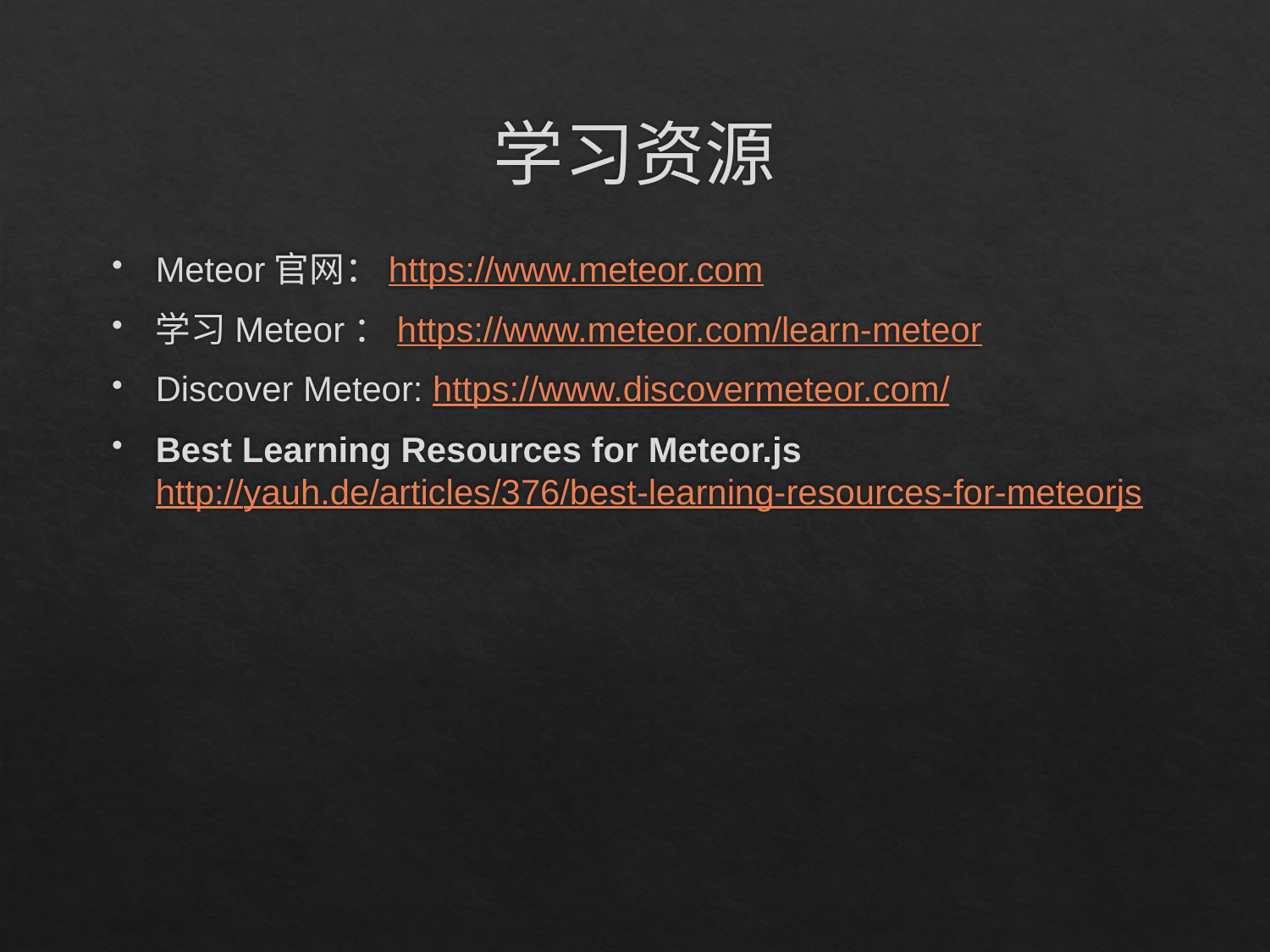

# 学习资源
Meteor官网：https://www.meteor.com
学习Meteor：https://www.meteor.com/learn-meteor
Discover Meteor: https://www.discovermeteor.com/
Best Learning Resources for Meteor.js
http://yauh.de/articles/376/best-learning-resources-for-meteorjs